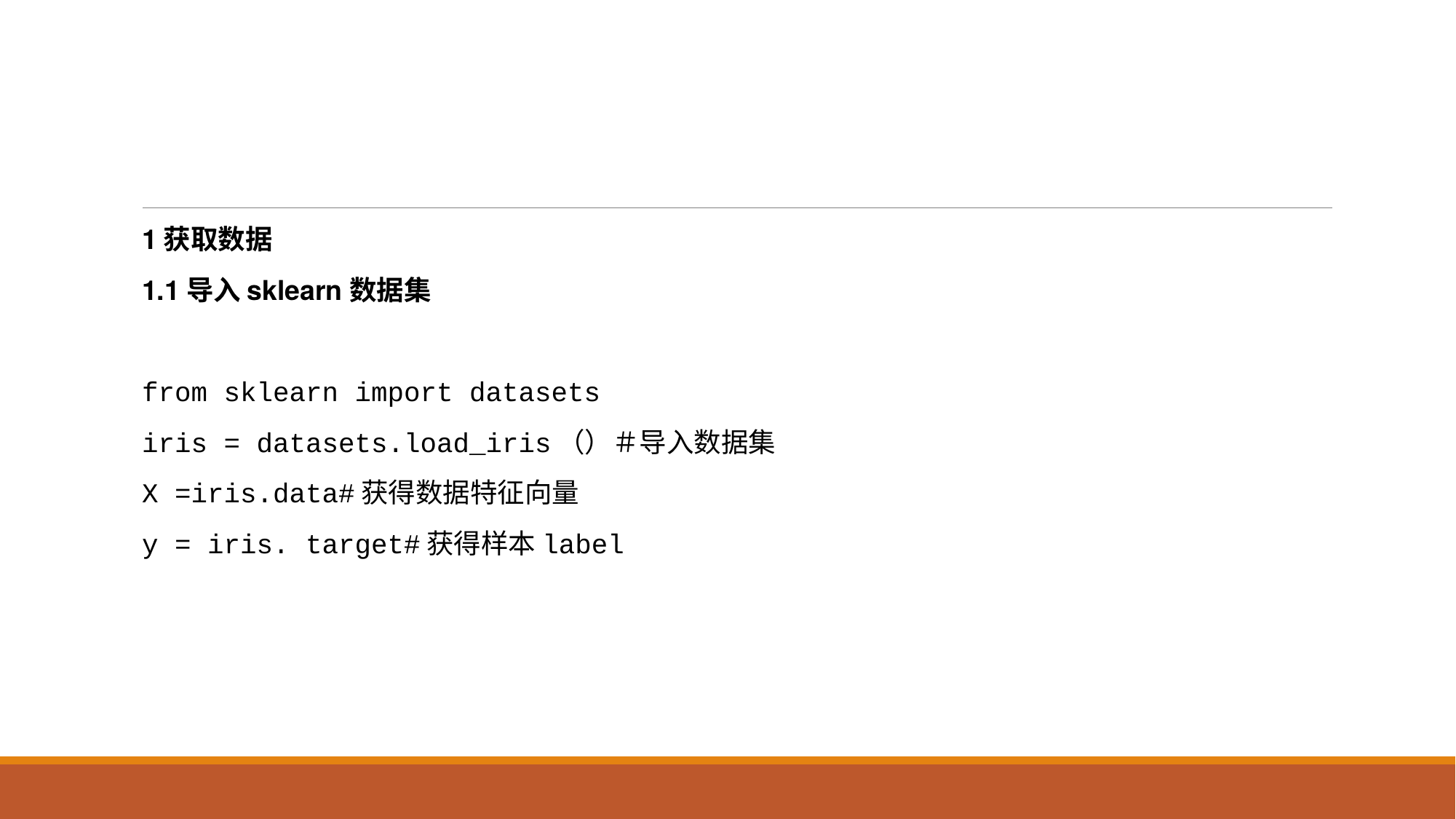

#
1获取数据
1.1导入sklearn数据集

from sklearn import datasets
iris = datasets.load_iris（）＃导入数据集
X =iris.data#获得数据特征向量
y = iris. target#获得样本label